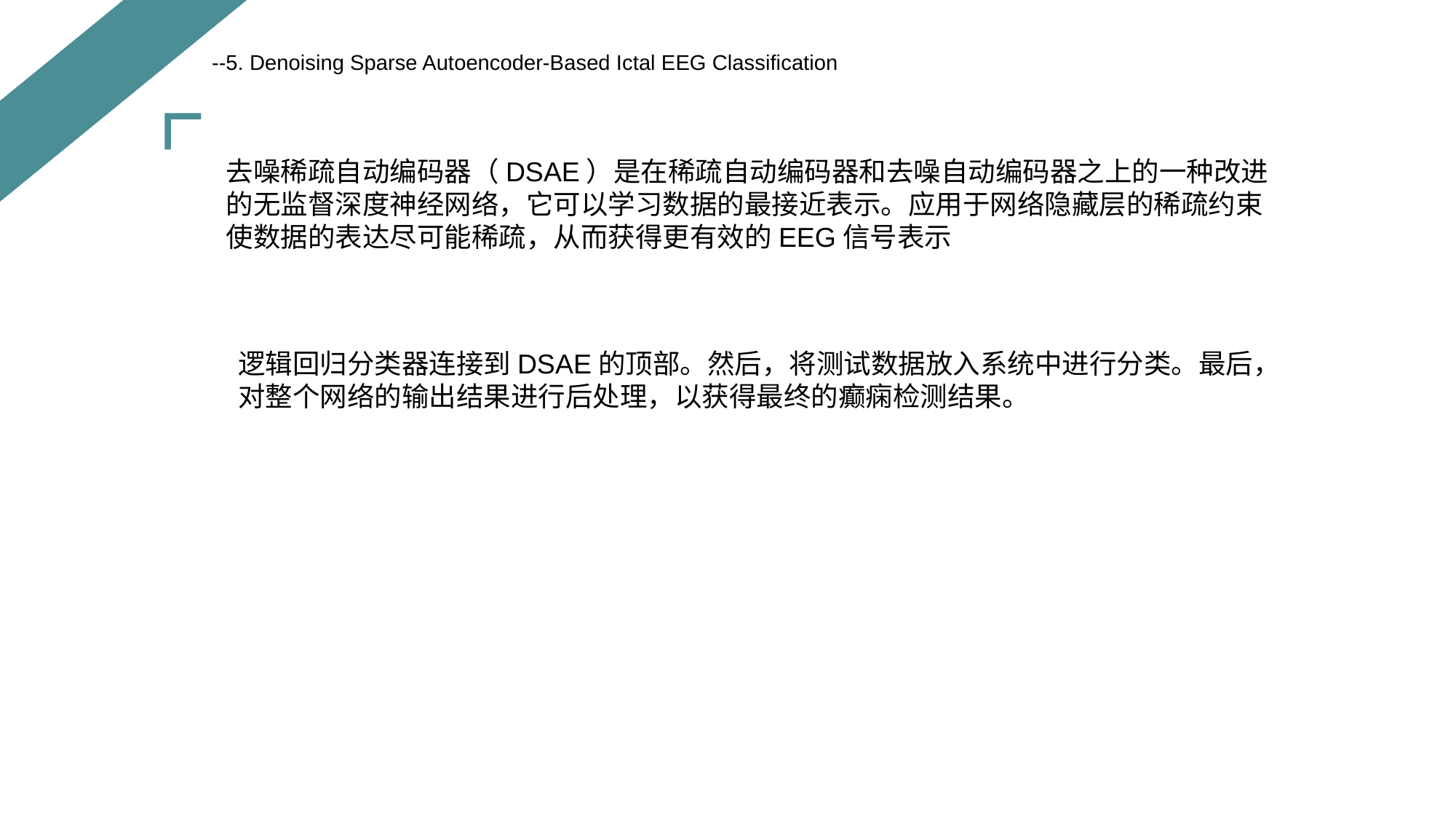

--5. Denoising Sparse Autoencoder-Based Ictal EEG Classification

去噪稀疏自动编码器（DSAE）是在稀疏自动编码器和去噪自动编码器之上的一种改进的无监督深度神经网络，它可以学习数据的最接近表示。应用于网络隐藏层的稀疏约束使数据的表达尽可能稀疏，从而获得更有效的EEG信号表示
逻辑回归分类器连接到DSAE的顶部。然后，将测试数据放入系统中进行分类。最后，对整个网络的输出结果进行后处理，以获得最终的癫痫检测结果。